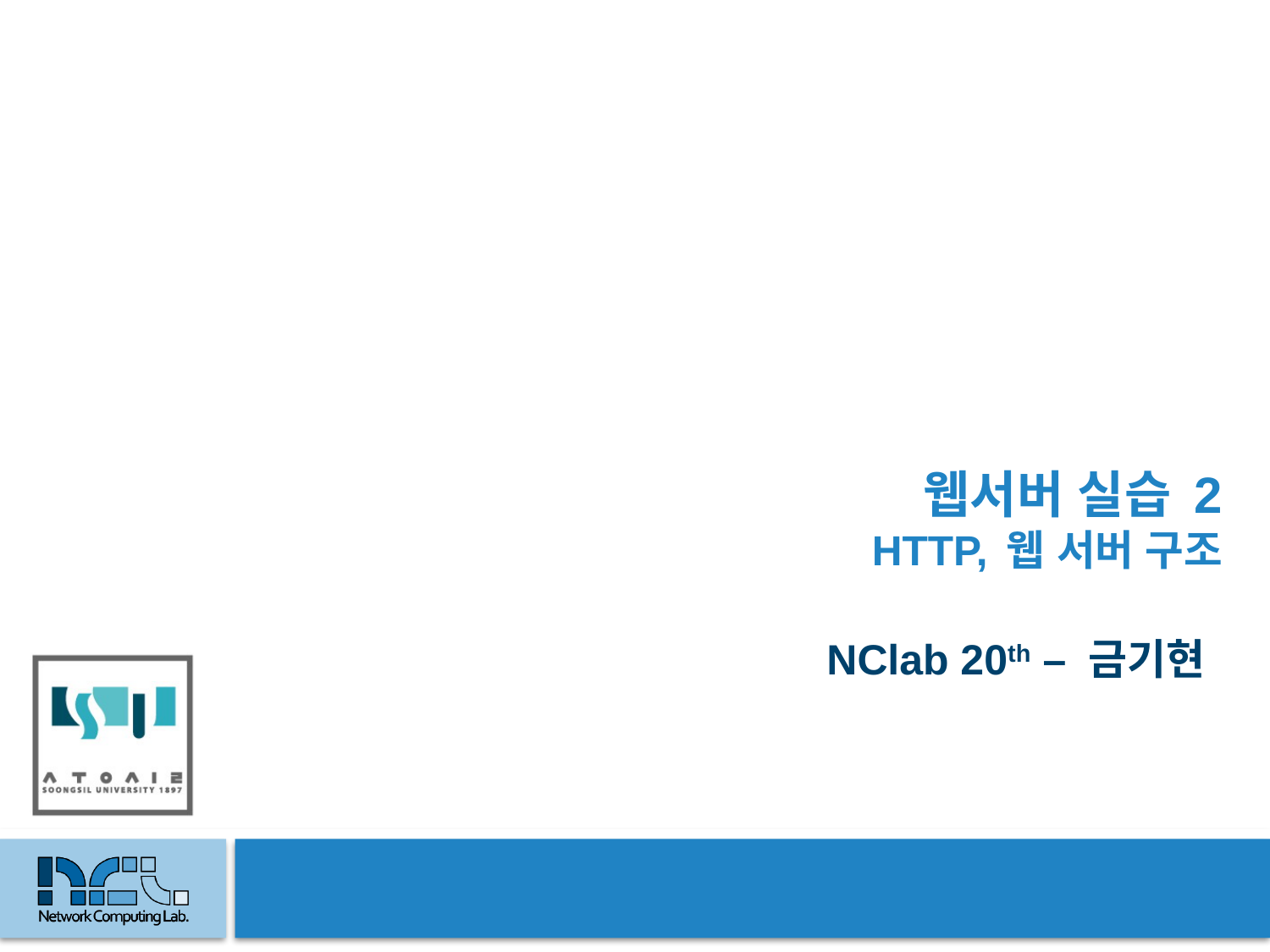

# 웹서버 실습 2 http, 웹 서버 구조
NClab 20th – 금기현